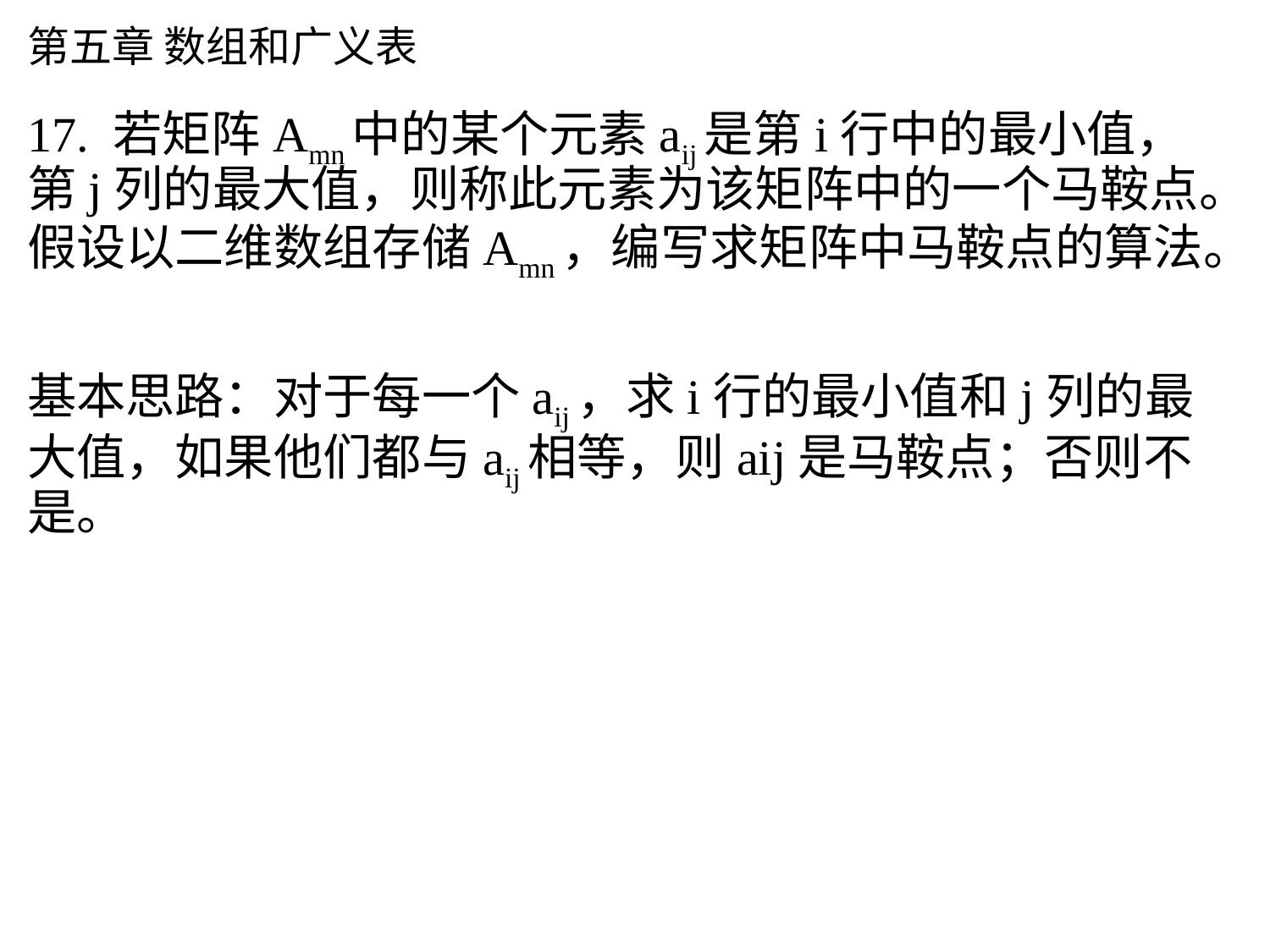

# 第五章 数组和广义表
17. 若矩阵Amn中的某个元素aij是第i行中的最小值，第j列的最大值，则称此元素为该矩阵中的一个马鞍点。假设以二维数组存储Amn，编写求矩阵中马鞍点的算法。

基本思路：对于每一个aij，求i行的最小值和j列的最大值，如果他们都与aij相等，则aij是马鞍点；否则不是。